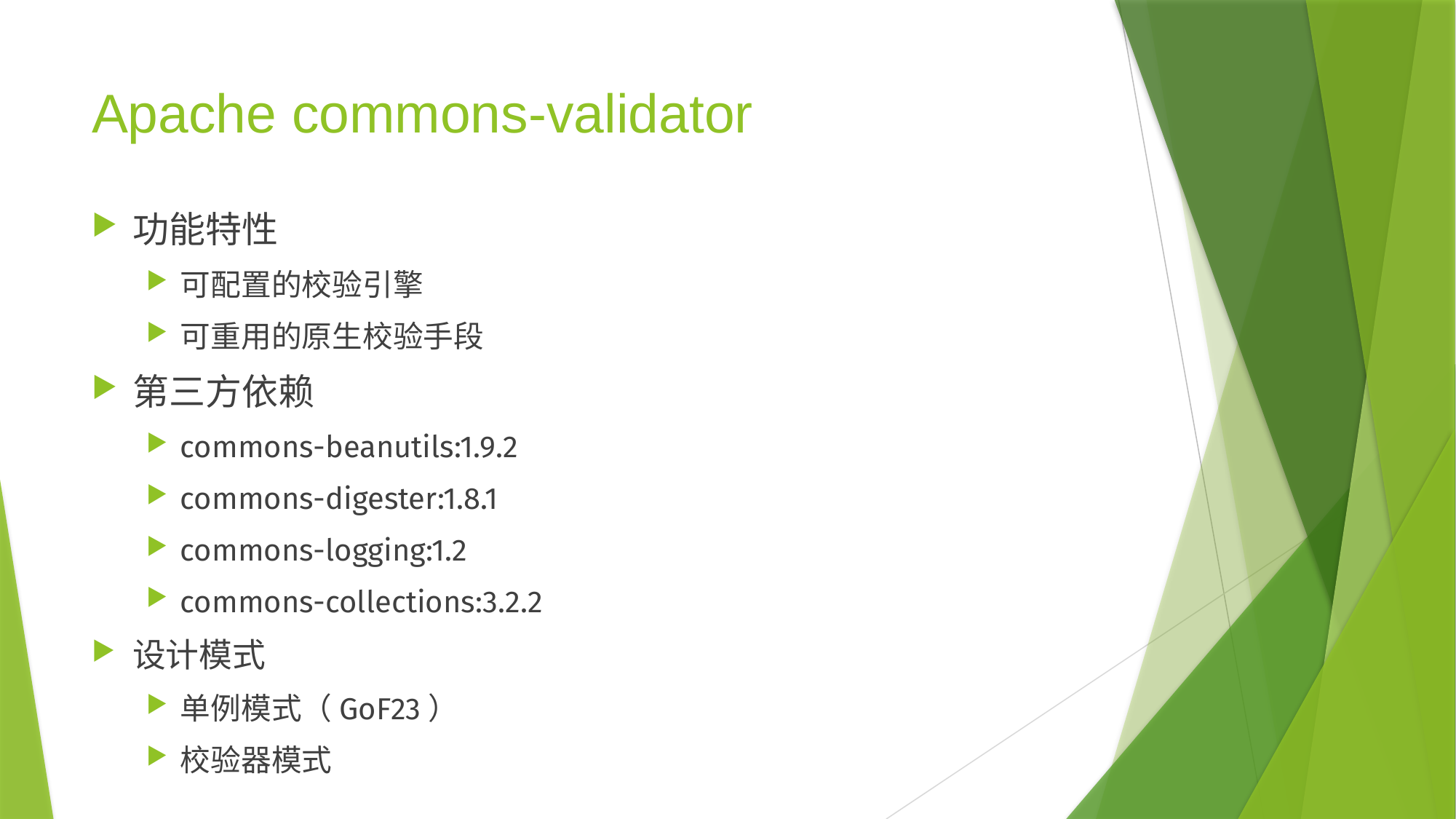

# Apache commons-validator
功能特性
可配置的校验引擎
可重用的原生校验手段
第三方依赖
commons-beanutils:1.9.2
commons-digester:1.8.1
commons-logging:1.2
commons-collections:3.2.2
设计模式
单例模式（GoF23）
校验器模式